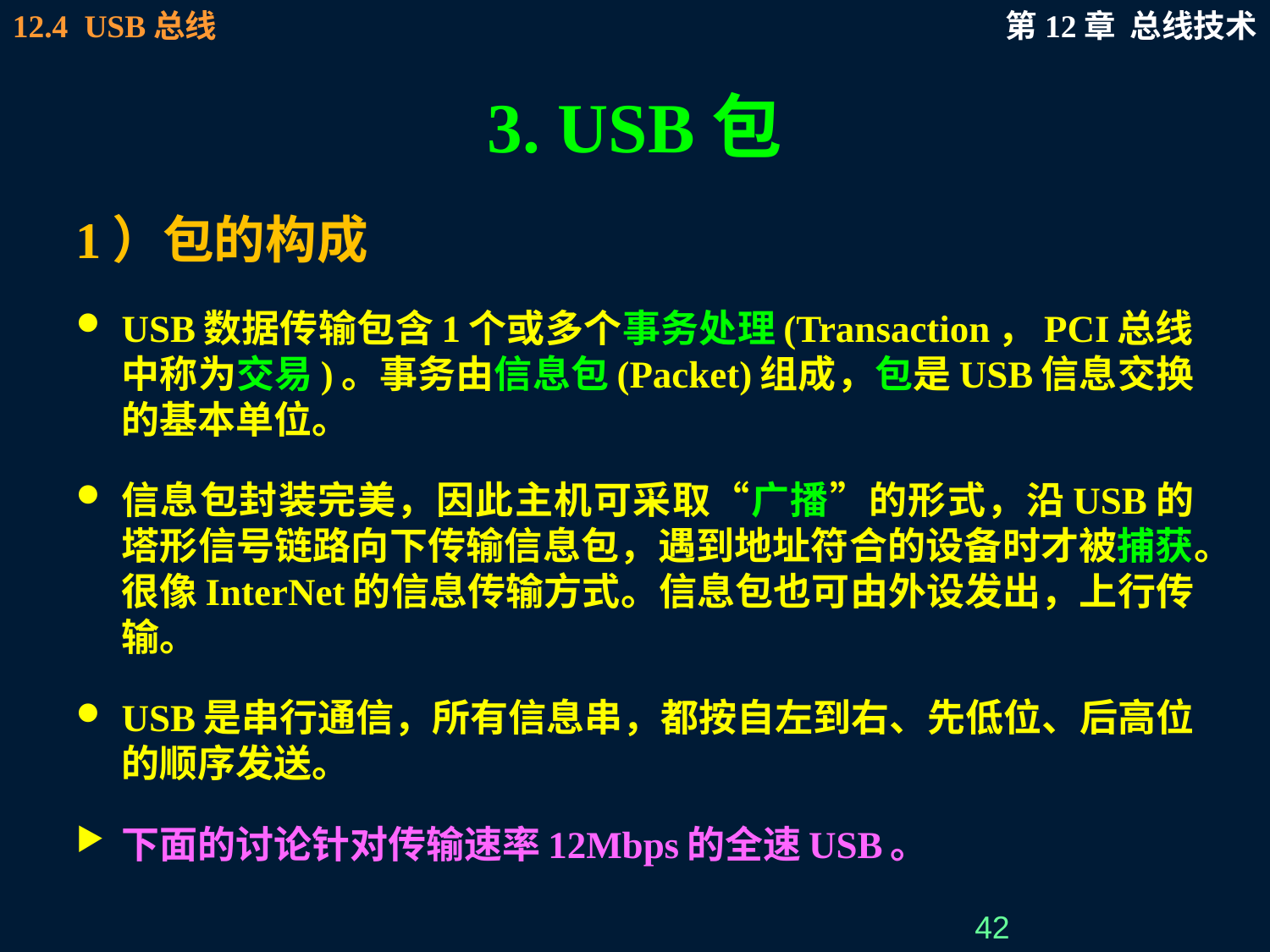

# 3. USB包
1）包的构成
USB数据传输包含1个或多个事务处理(Transaction，PCI总线中称为交易)。事务由信息包(Packet)组成，包是USB信息交换的基本单位。
信息包封装完美，因此主机可采取“广播”的形式，沿USB的塔形信号链路向下传输信息包，遇到地址符合的设备时才被捕获。很像InterNet的信息传输方式。信息包也可由外设发出，上行传输。
USB是串行通信，所有信息串，都按自左到右、先低位、后高位的顺序发送。
下面的讨论针对传输速率12Mbps的全速USB。